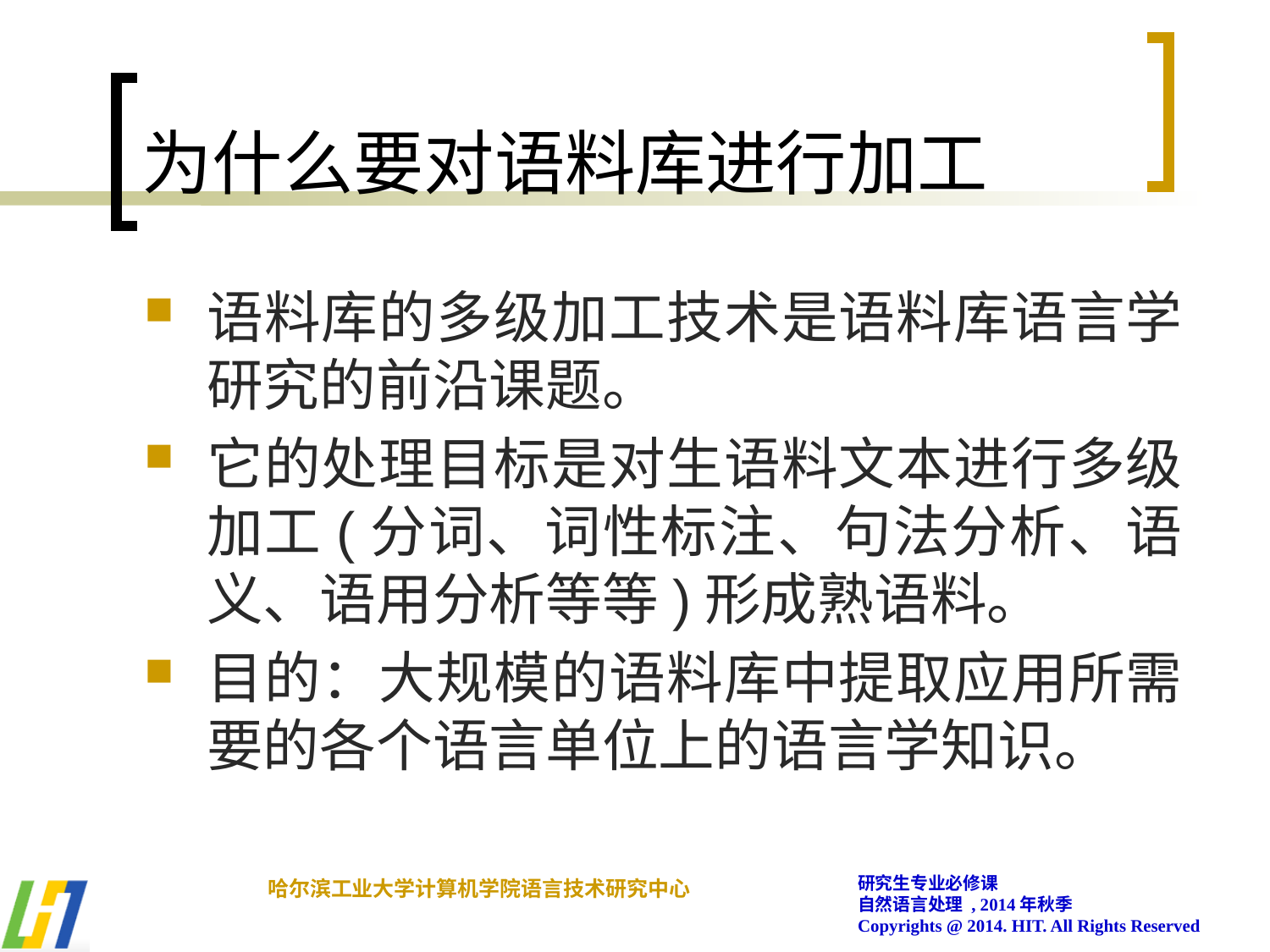

# 为什么要对语料库进行加工
语料库的多级加工技术是语料库语言学研究的前沿课题。
它的处理目标是对生语料文本进行多级加工(分词、词性标注、句法分析、语义、语用分析等等)形成熟语料。
目的：大规模的语料库中提取应用所需要的各个语言单位上的语言学知识。

研究生专业必修课
自然语言处理 , 2014年秋季
Copyrights @ 2014. HIT. All Rights Reserved
哈尔滨工业大学计算机学院语言技术研究中心